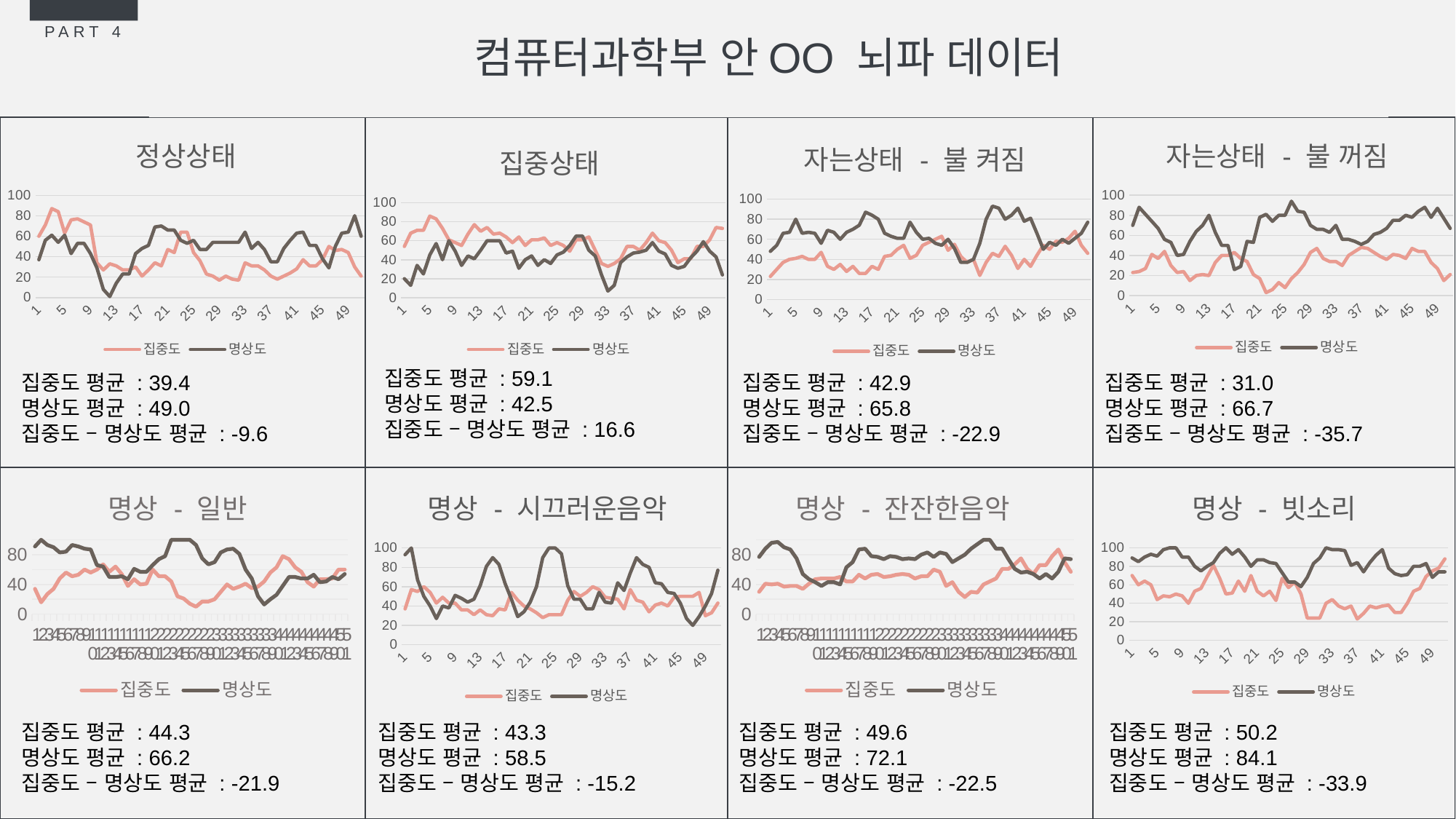

컴퓨터과학부 안OO 뇌파 데이터
PART 4

### Chart: 정상상태

| Category | 집중도 | 명상도 |
|---|---|---|

### Chart: 자는상태 - 불 꺼짐

| Category | 집중도 | 명상도 |
|---|---|---|

### Chart: 자는상태 - 불 켜짐

| Category | 집중도 | 명상도 |
|---|---|---|

### Chart: 집중상태

| Category | 집중도 | 명상도 |
|---|---|---|
집중도 평균 : 59.1
명상도 평균 : 42.5
집중도 – 명상도 평균 : 16.6
집중도 평균 : 39.4
명상도 평균 : 49.0
집중도 – 명상도 평균 : -9.6
집중도 평균 : 42.9
명상도 평균 : 65.8
집중도 – 명상도 평균 : -22.9
집중도 평균 : 31.0
명상도 평균 : 66.7
집중도 – 명상도 평균 : -35.7

### Chart: 명상 - 시끄러운음악

| Category | 집중도 | 명상도 |
|---|---|---|

### Chart: 명상 - 일반

| Category | 집중도 | 명상도 |
|---|---|---|

### Chart: 명상 - 잔잔한음악

| Category | 집중도 | 명상도 |
|---|---|---|

### Chart: 명상 - 빗소리

| Category | 집중도 | 명상도 |
|---|---|---|
집중도 평균 : 44.3
명상도 평균 : 66.2
집중도 – 명상도 평균 : -21.9
집중도 평균 : 43.3
명상도 평균 : 58.5
집중도 – 명상도 평균 : -15.2
집중도 평균 : 49.6
명상도 평균 : 72.1
집중도 – 명상도 평균 : -22.5
집중도 평균 : 50.2
명상도 평균 : 84.1
집중도 – 명상도 평균 : -33.9